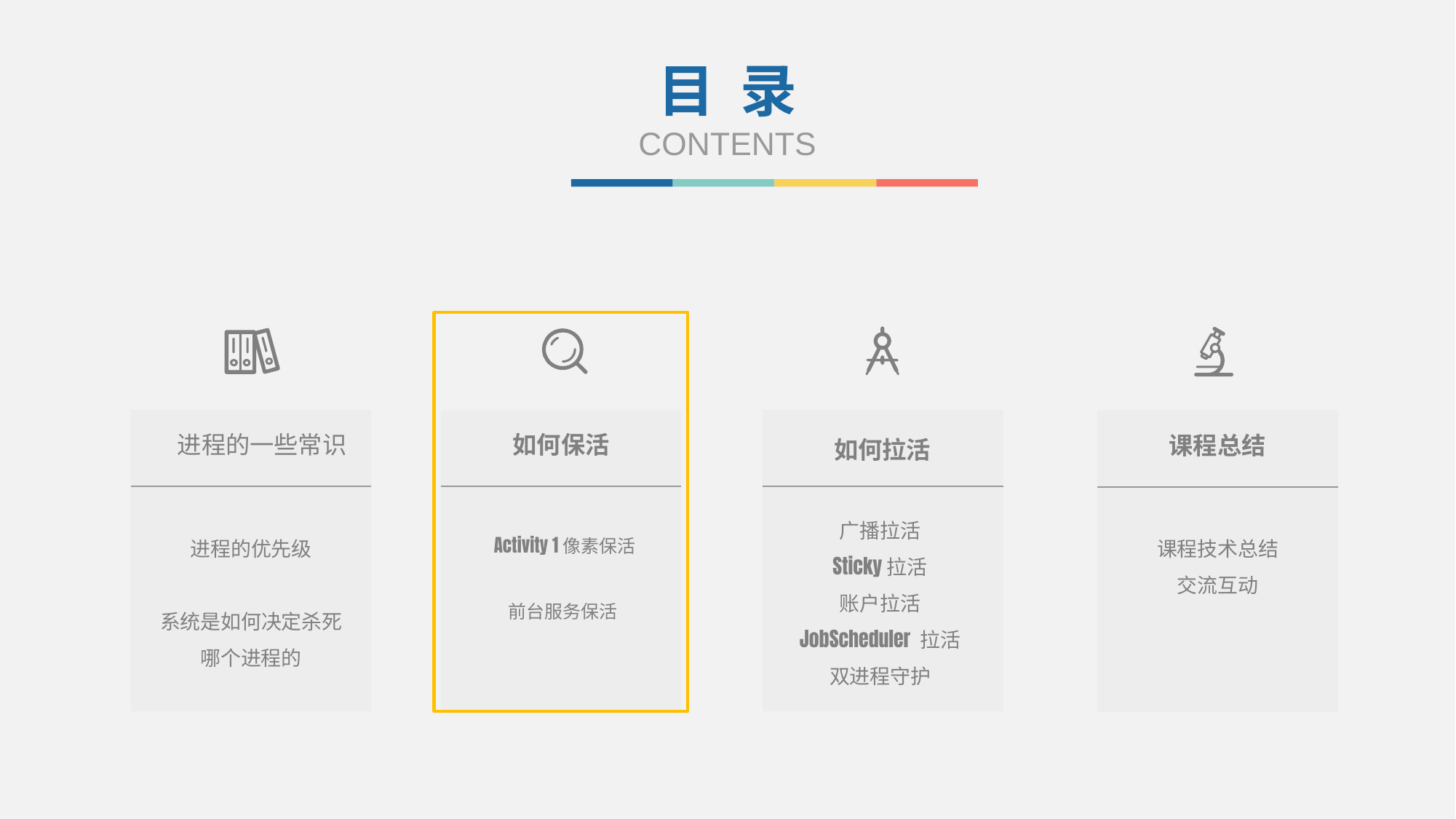

目  录
CONTENTS

进程的一些常识
如何保活
课程总结
如何拉活
广播拉活
Sticky拉活
账户拉活
JobScheduler 拉活
双进程守护
Activity 1像素保活

前台服务保活
进程的优先级

系统是如何决定杀死
哪个进程的
课程技术总结
交流互动